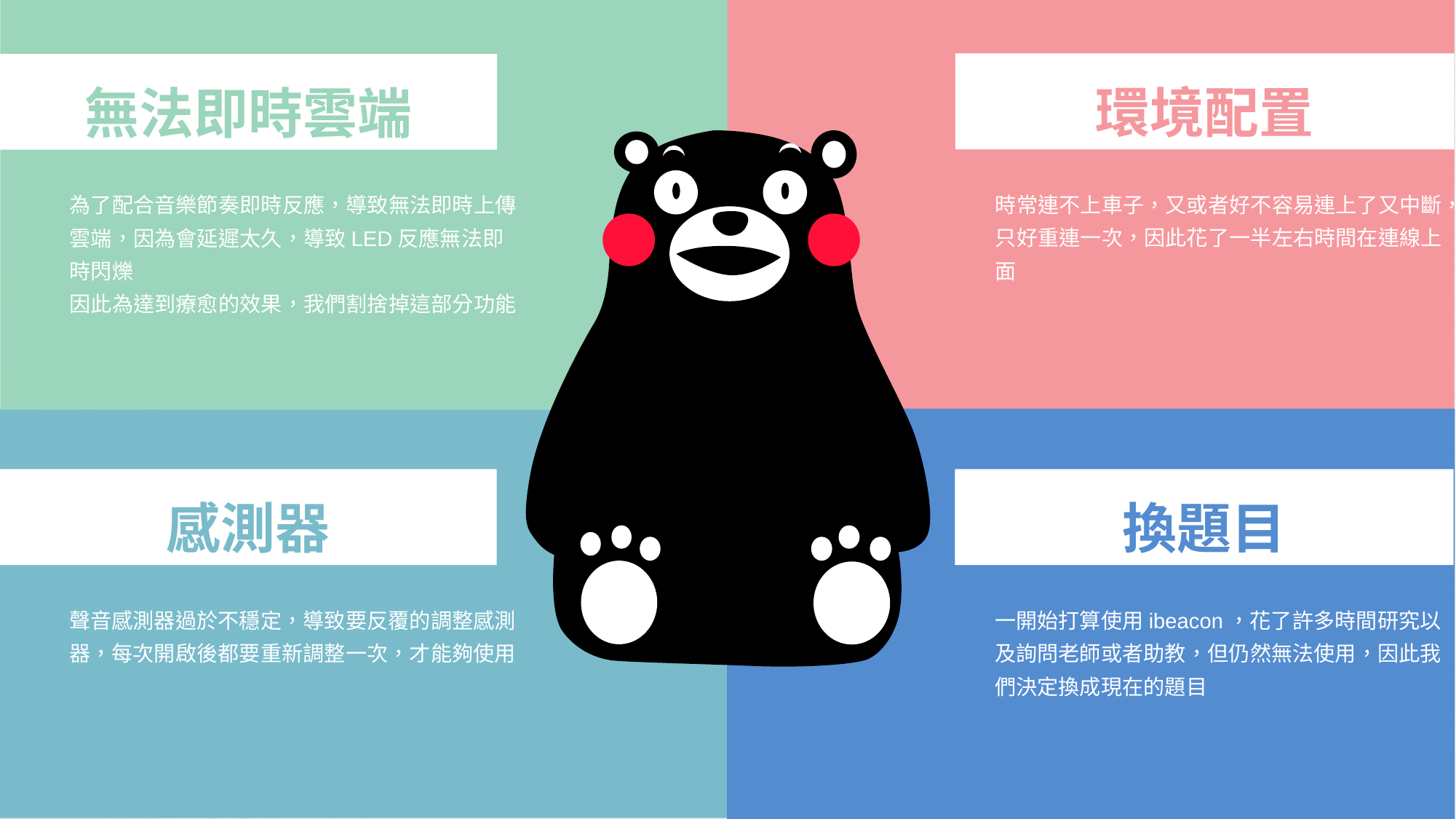

環境配置
無法即時雲端

時常連不上車子，又或者好不容易連上了又中斷，只好重連一次，因此花了一半左右時間在連線上面
為了配合音樂節奏即時反應，導致無法即時上傳雲端，因為會延遲太久，導致LED反應無法即時閃爍
因此為達到療愈的效果，我們割捨掉這部分功能

換題目
感測器
一開始打算使用ibeacon，花了許多時間研究以及詢問老師或者助教，但仍然無法使用，因此我們決定換成現在的題目
聲音感測器過於不穩定，導致要反覆的調整感測器，每次開啟後都要重新調整一次，才能夠使用